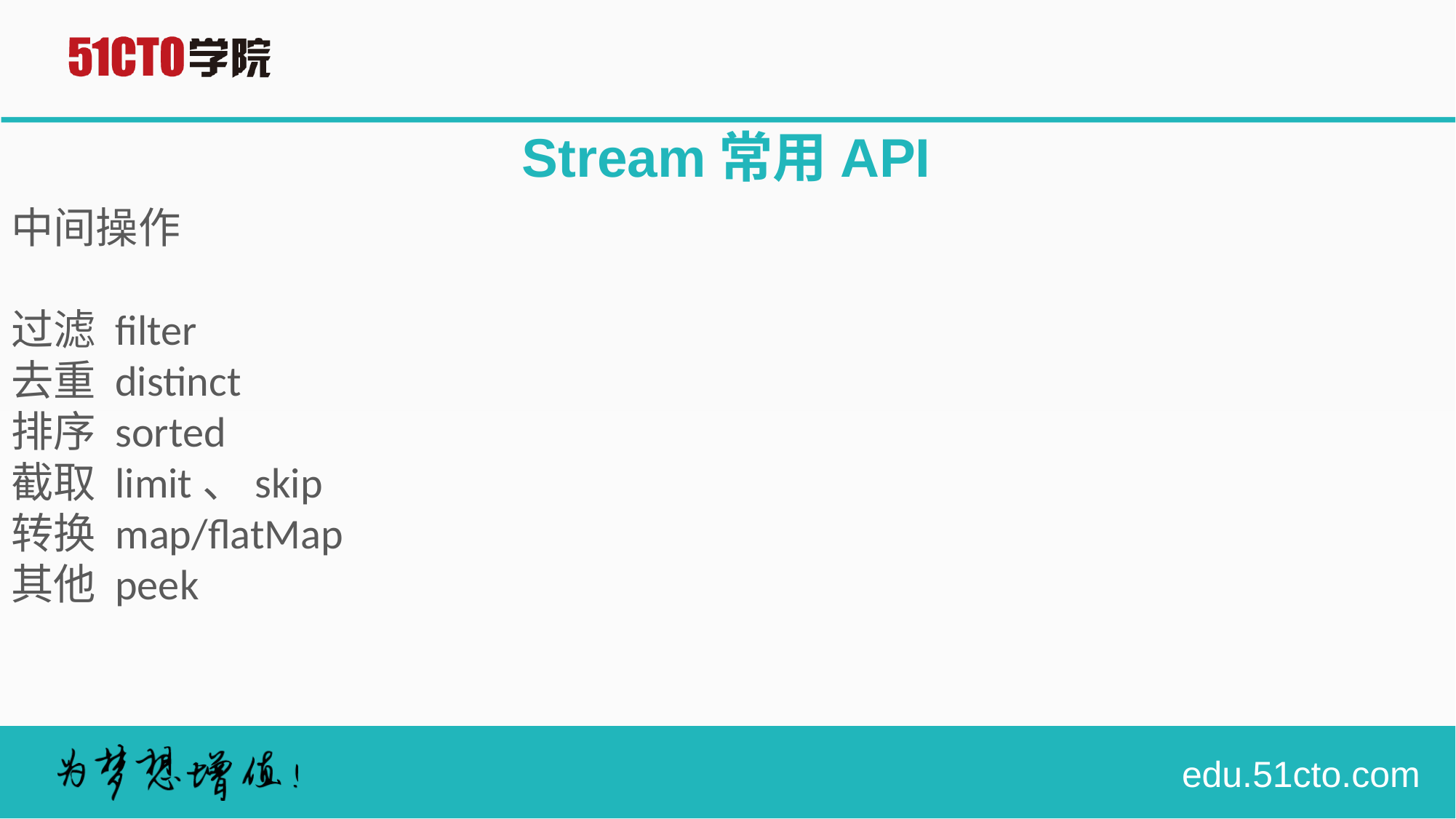

# Stream常用API
中间操作

过滤 filter
去重 distinct
排序 sorted
截取 limit、skip
转换 map/flatMap
其他 peek